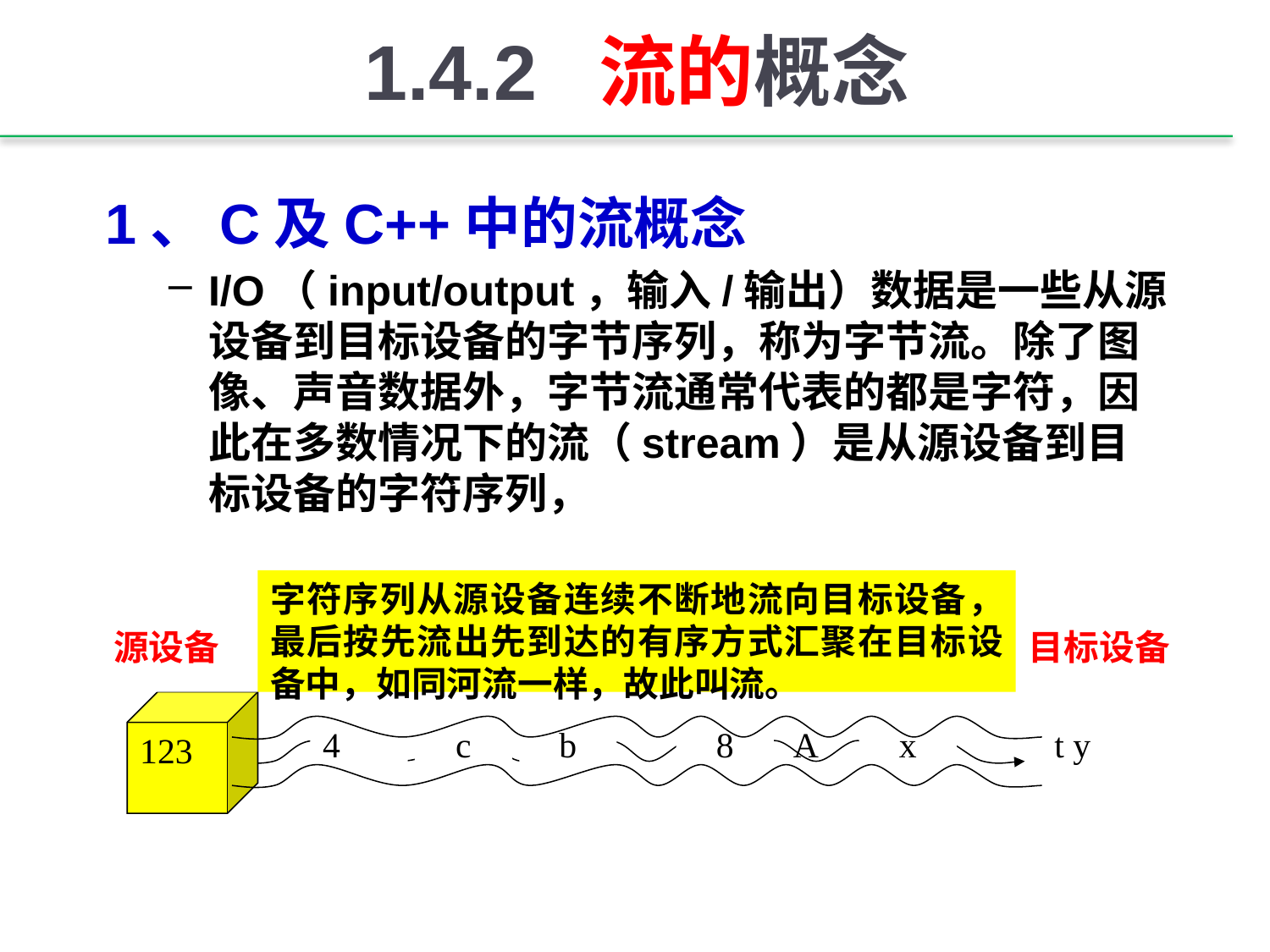

# 1.4.2  流的概念
1、C及C++中的流概念
I/O（input/output，输入/输出）数据是一些从源设备到目标设备的字节序列，称为字节流。除了图像、声音数据外，字节流通常代表的都是字符，因此在多数情况下的流（stream）是从源设备到目标设备的字符序列，

字符序列从源设备连续不断地流向目标设备，最后按先流出先到达的有序方式汇聚在目标设备中，如同河流一样，故此叫流。
源设备
目标设备
123

4
c
b
8
A
x
t y